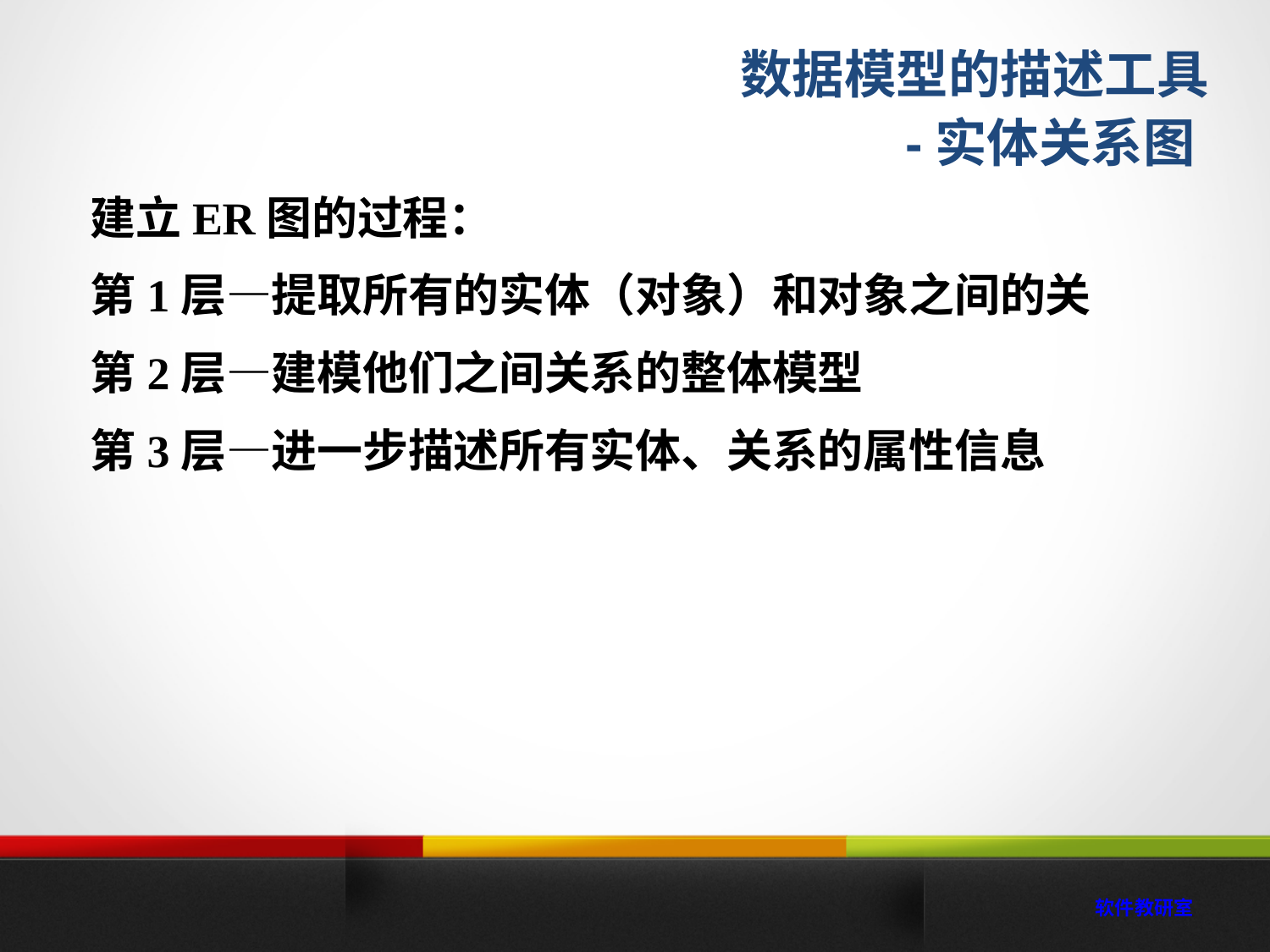

数据模型的描述工具
-实体关系图
建立ER图的过程：
第1层—提取所有的实体（对象）和对象之间的关
第2层—建模他们之间关系的整体模型
第3层—进一步描述所有实体、关系的属性信息

                                     软件教研室